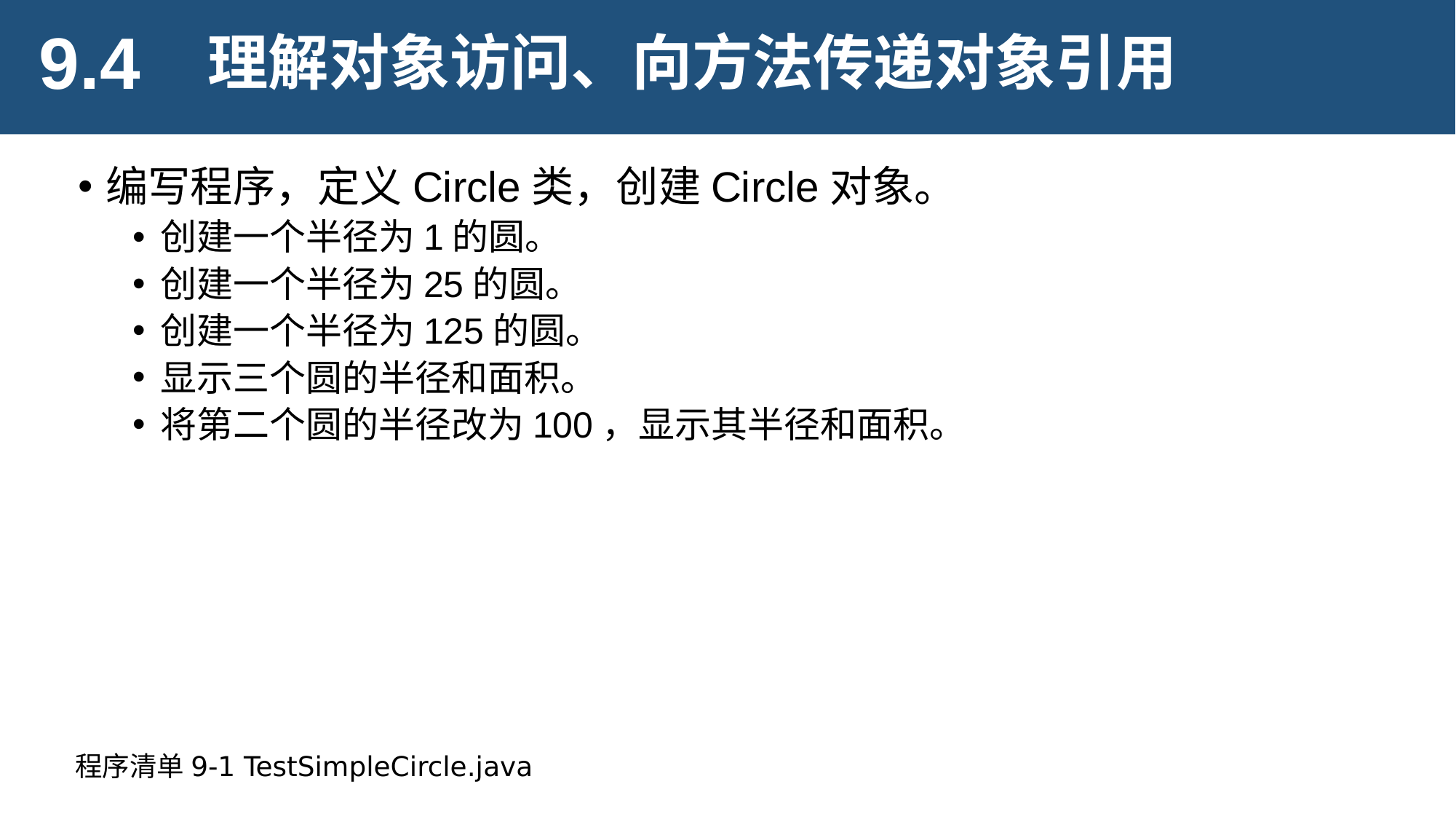

9.4
理解对象访问、向方法传递对象引用
编写程序，定义Circle类，创建Circle对象。
创建一个半径为1的圆。
创建一个半径为25的圆。
创建一个半径为125的圆。
显示三个圆的半径和面积。
将第二个圆的半径改为100，显示其半径和面积。
程序清单9-1 TestSimpleCircle.java